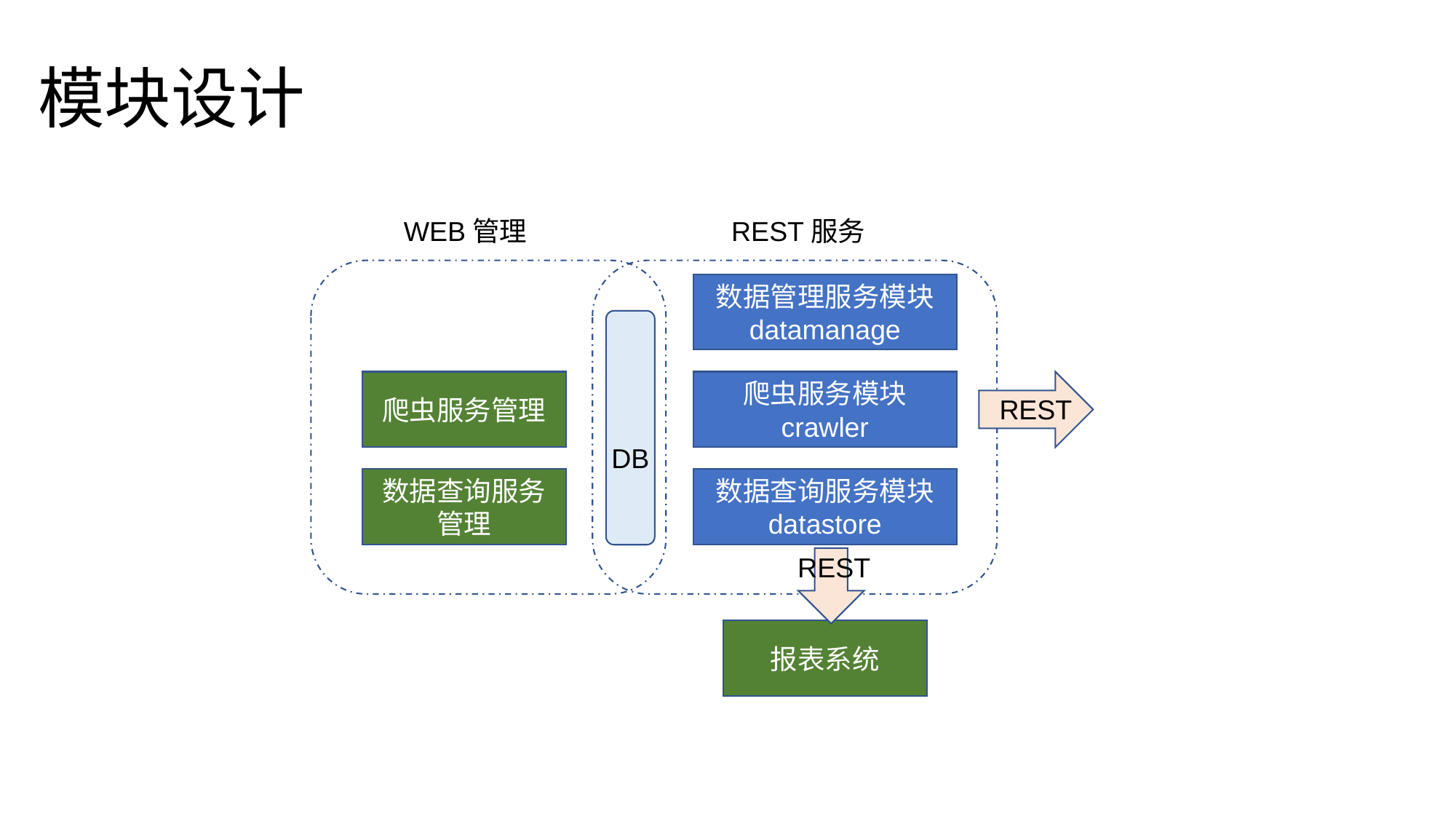

# 模块设计
WEB管理
REST服务

数据管理服务模块
datamanage

爬虫服务管理
爬虫服务模块
crawler

REST
DB
数据查询服务管理
数据查询服务模块
datastore
REST

报表系统